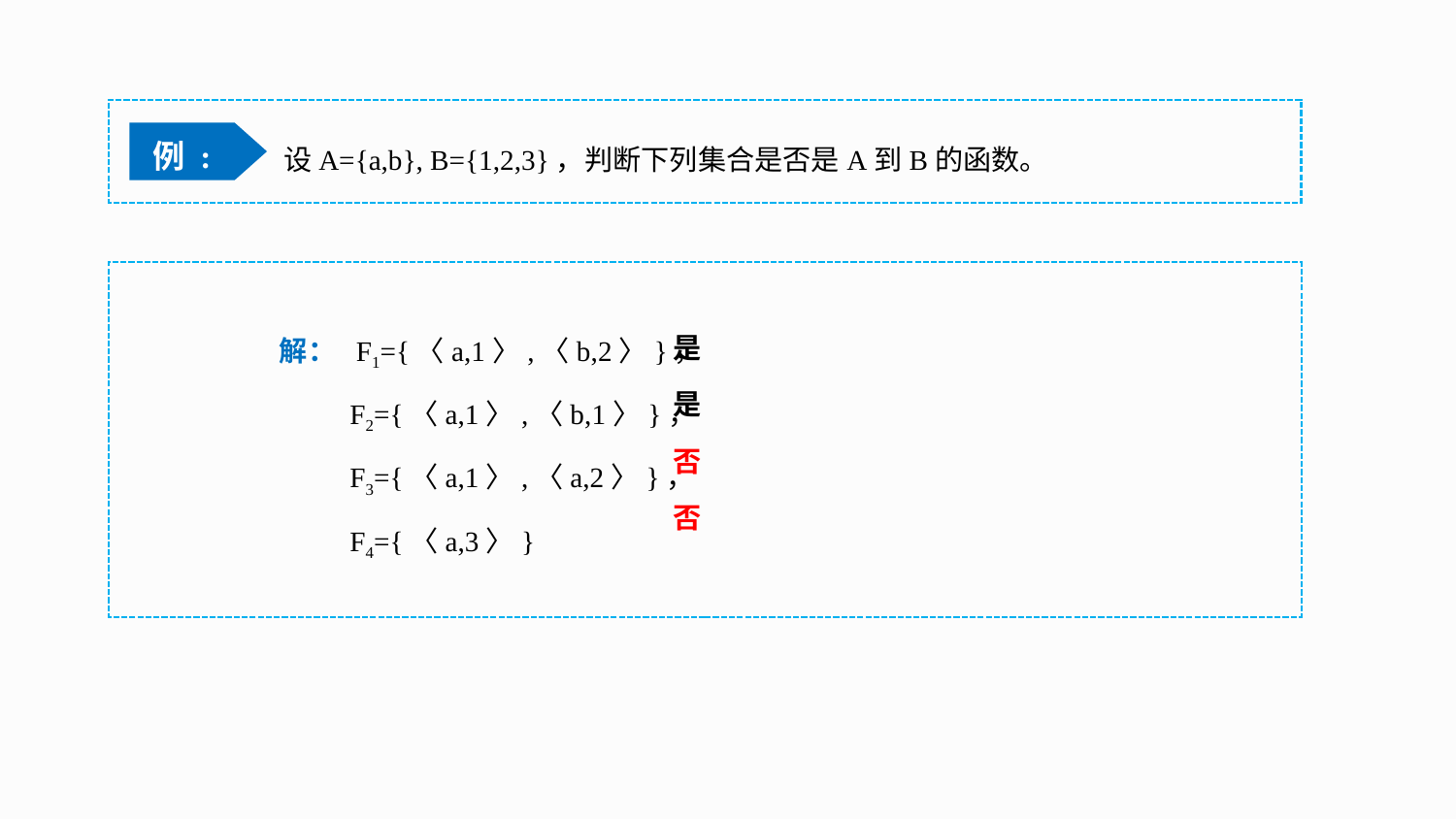

设A={a,b}, B={1,2,3}，判断下列集合是否是A到B的函数。
例 :

是
是
否
否
解：  F1={〈a,1〉,〈b,2〉}，
          F2={〈a,1〉,〈b,1〉}，
          F3={〈a,1〉,〈a,2〉}，
          F4={〈a,3〉}